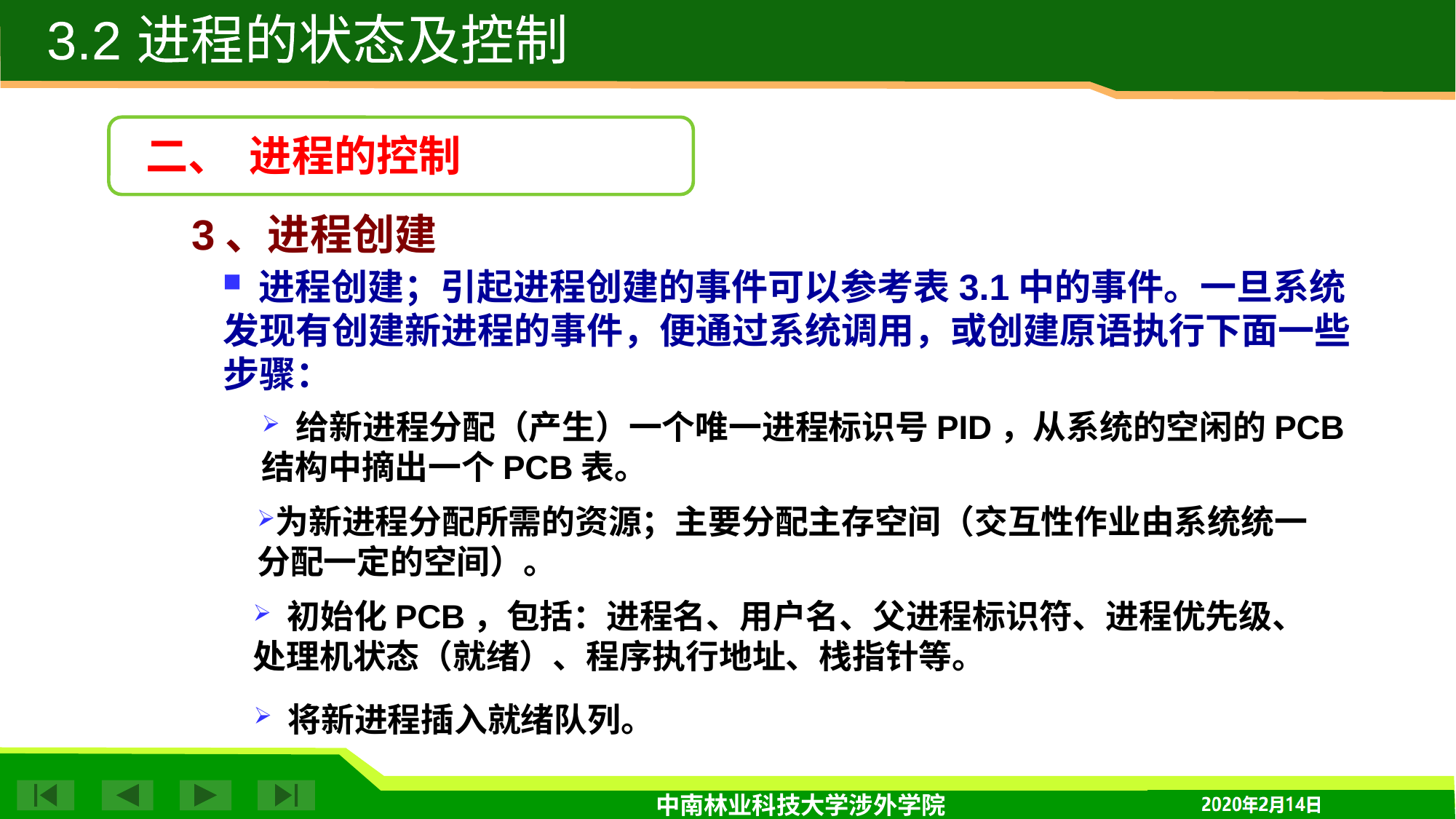

3.2 进程的状态及控制

二、  进程的控制
 3、进程创建
 进程创建；引起进程创建的事件可以参考表3.1中的事件。一旦系统发现有创建新进程的事件，便通过系统调用，或创建原语执行下面一些步骤：
 给新进程分配（产生）一个唯一进程标识号PID，从系统的空闲的PCB结构中摘出一个PCB表。
为新进程分配所需的资源；主要分配主存空间（交互性作业由系统统一分配一定的空间）。
 初始化PCB，包括：进程名、用户名、父进程标识符、进程优先级、处理机状态（就绪）、程序执行地址、栈指针等。
 将新进程插入就绪队列。